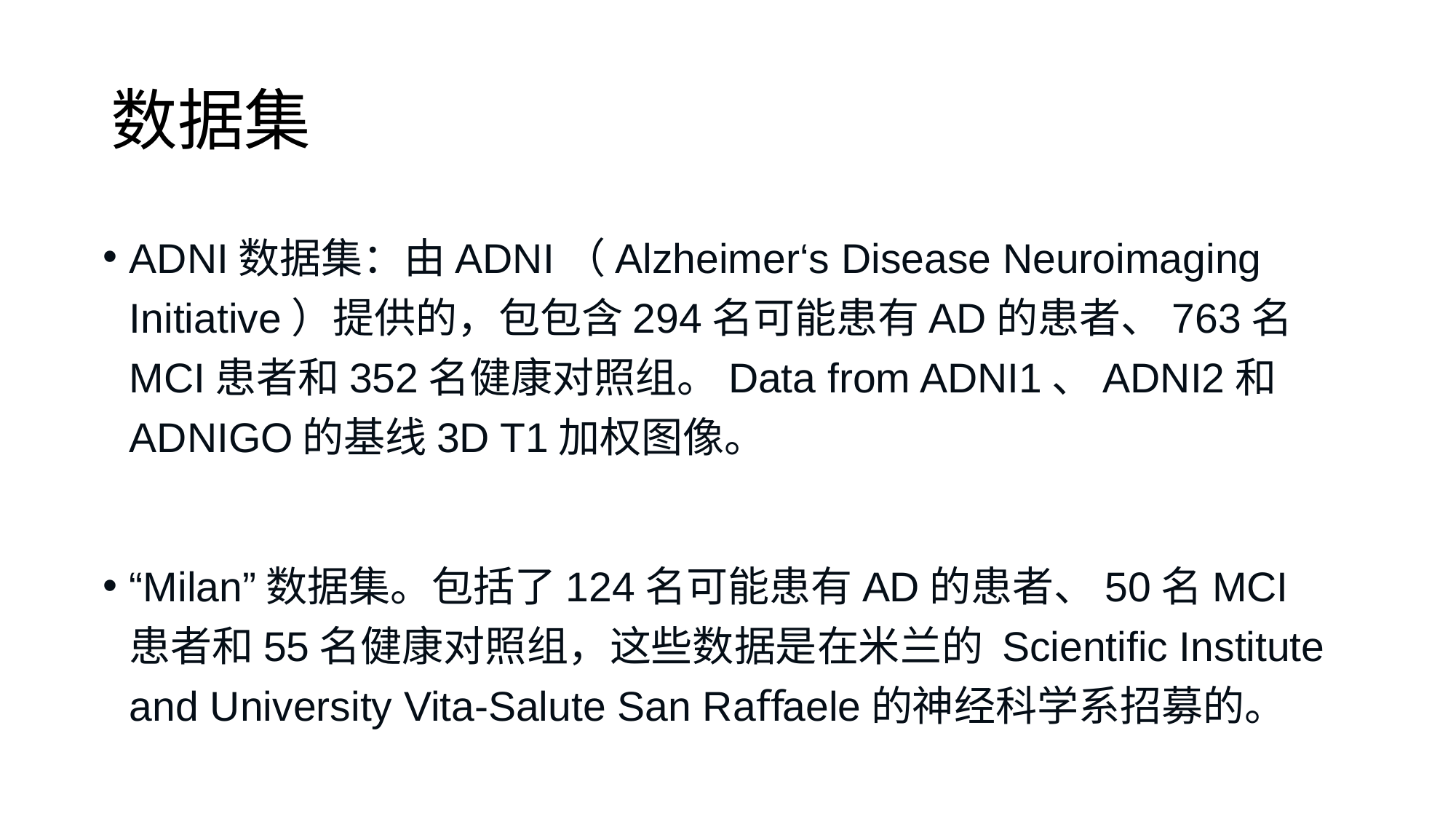

# 数据集
ADNI数据集：由ADNI（Alzheimer‘s Disease Neuroimaging Initiative）提供的，包包含294名可能患有AD的患者、763名MCI患者和352名健康对照组。Data from ADNI1、ADNI2和ADNIGO的基线3D T1加权图像。

“Milan”数据集。包括了124名可能患有AD的患者、50名MCI患者和55名健康对照组，这些数据是在米兰的 Scientiﬁc Institute and University Vita-Salute San Raﬀaele的神经科学系招募的。